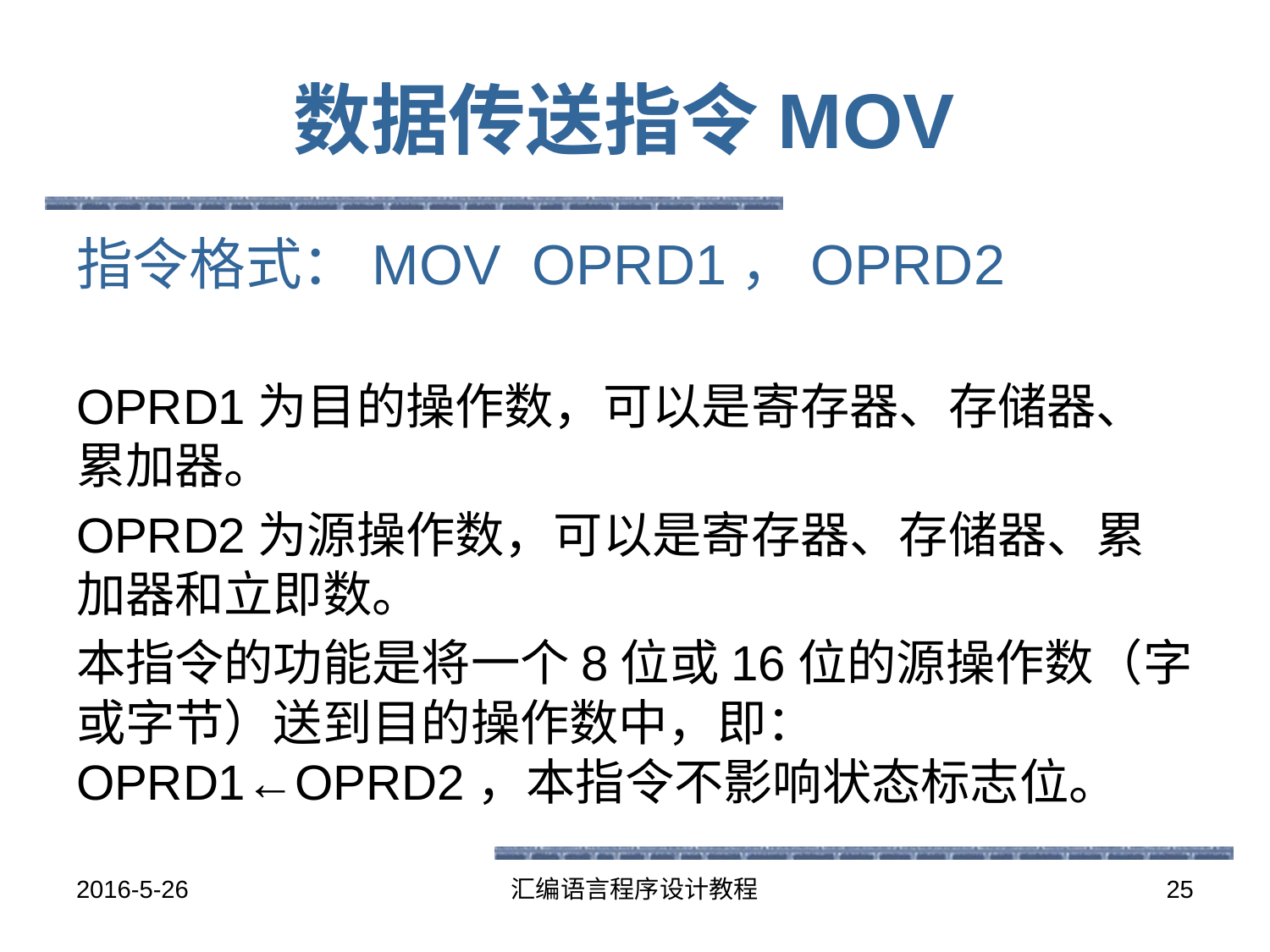

# 数据传送指令MOV
指令格式：MOV  OPRD1，OPRD2

OPRD1为目的操作数，可以是寄存器、存储器、累加器。
OPRD2为源操作数，可以是寄存器、存储器、累加器和立即数。
本指令的功能是将一个8位或16位的源操作数（字或字节）送到目的操作数中，即：OPRD1←OPRD2，本指令不影响状态标志位。
2016-5-26
汇编语言程序设计教程
25